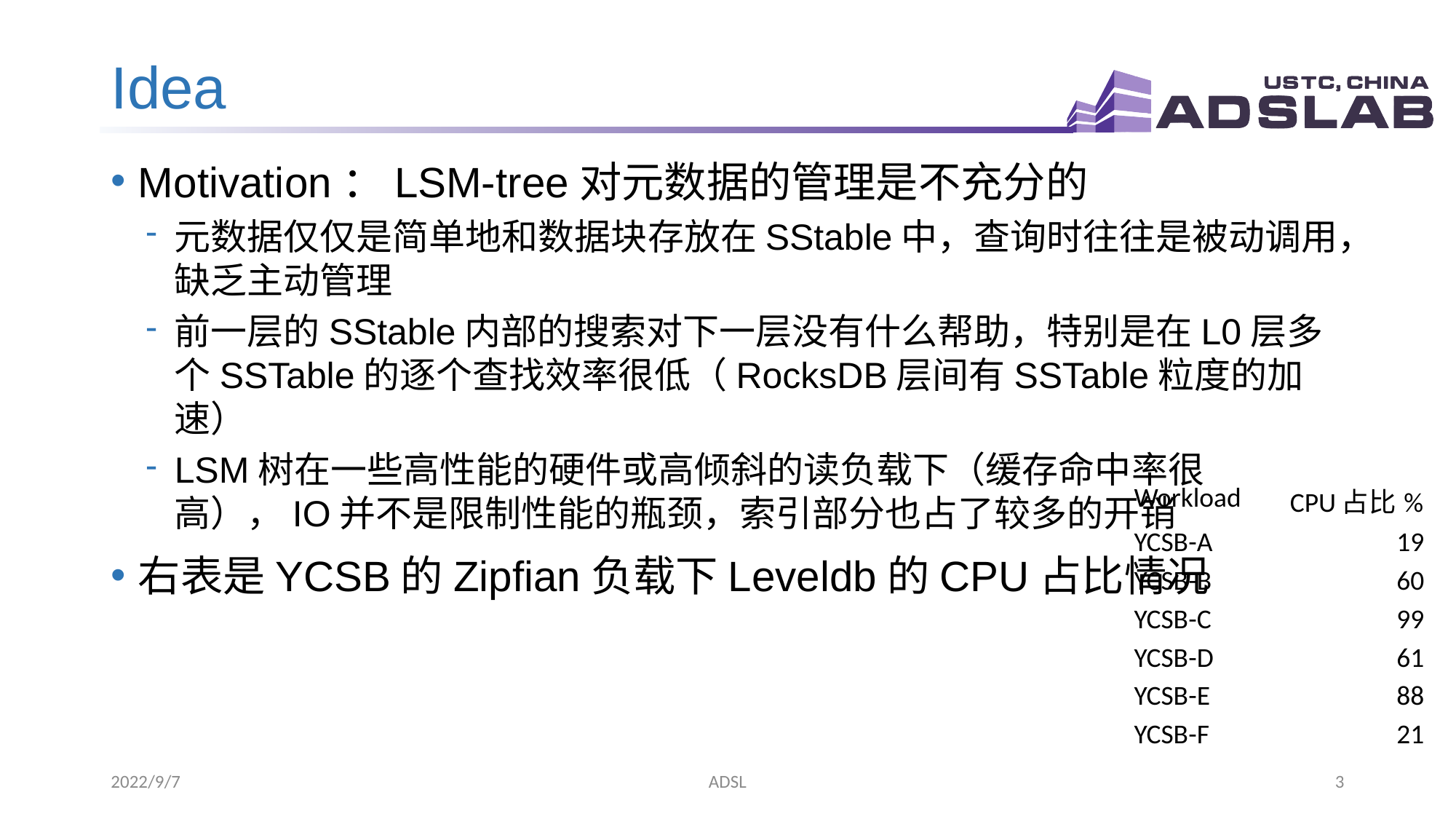

# Idea
Motivation：LSM-tree对元数据的管理是不充分的
元数据仅仅是简单地和数据块存放在SStable中，查询时往往是被动调用，缺乏主动管理
前一层的SStable内部的搜索对下一层没有什么帮助，特别是在L0层多个SSTable的逐个查找效率很低（RocksDB层间有SSTable粒度的加速）
LSM树在一些高性能的硬件或高倾斜的读负载下（缓存命中率很高），IO并不是限制性能的瓶颈，索引部分也占了较多的开销
右表是YCSB的Zipfian负载下Leveldb的CPU占比情况

| Workload | CPU占比% |
| --- | --- |
| YCSB-A | 19 |
| YCSB-B | 60 |
| YCSB-C | 99 |
| YCSB-D | 61 |
| YCSB-E | 88 |
| YCSB-F | 21 |
2022/9/7
ADSL
3